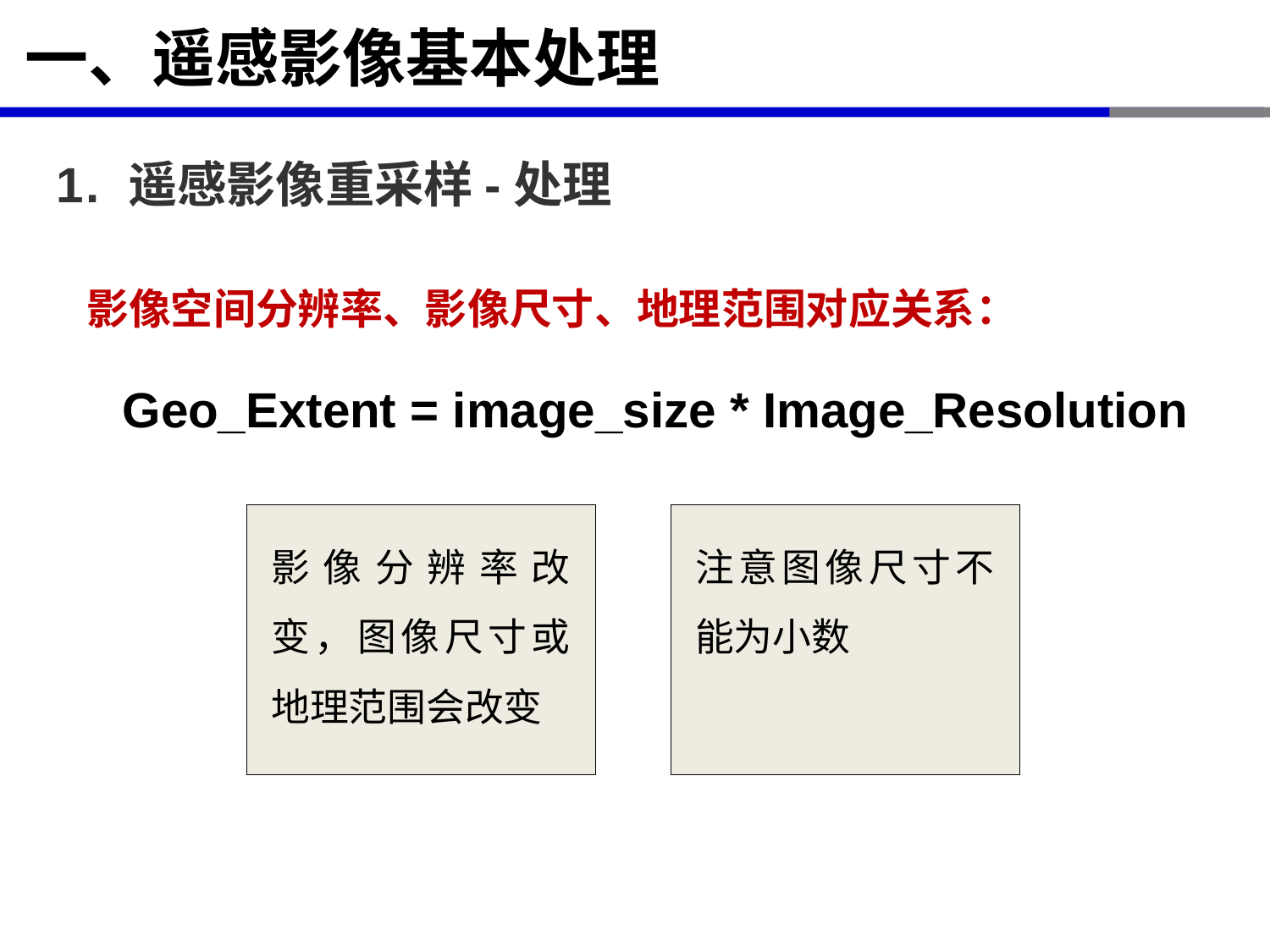

# 一、遥感影像基本处理
遥感影像重采样-处理
影像空间分辨率、影像尺寸、地理范围对应关系：
Geo_Extent = image_size * Image_Resolution

影像分辨率改变，图像尺寸或地理范围会改变

注意图像尺寸不能为小数